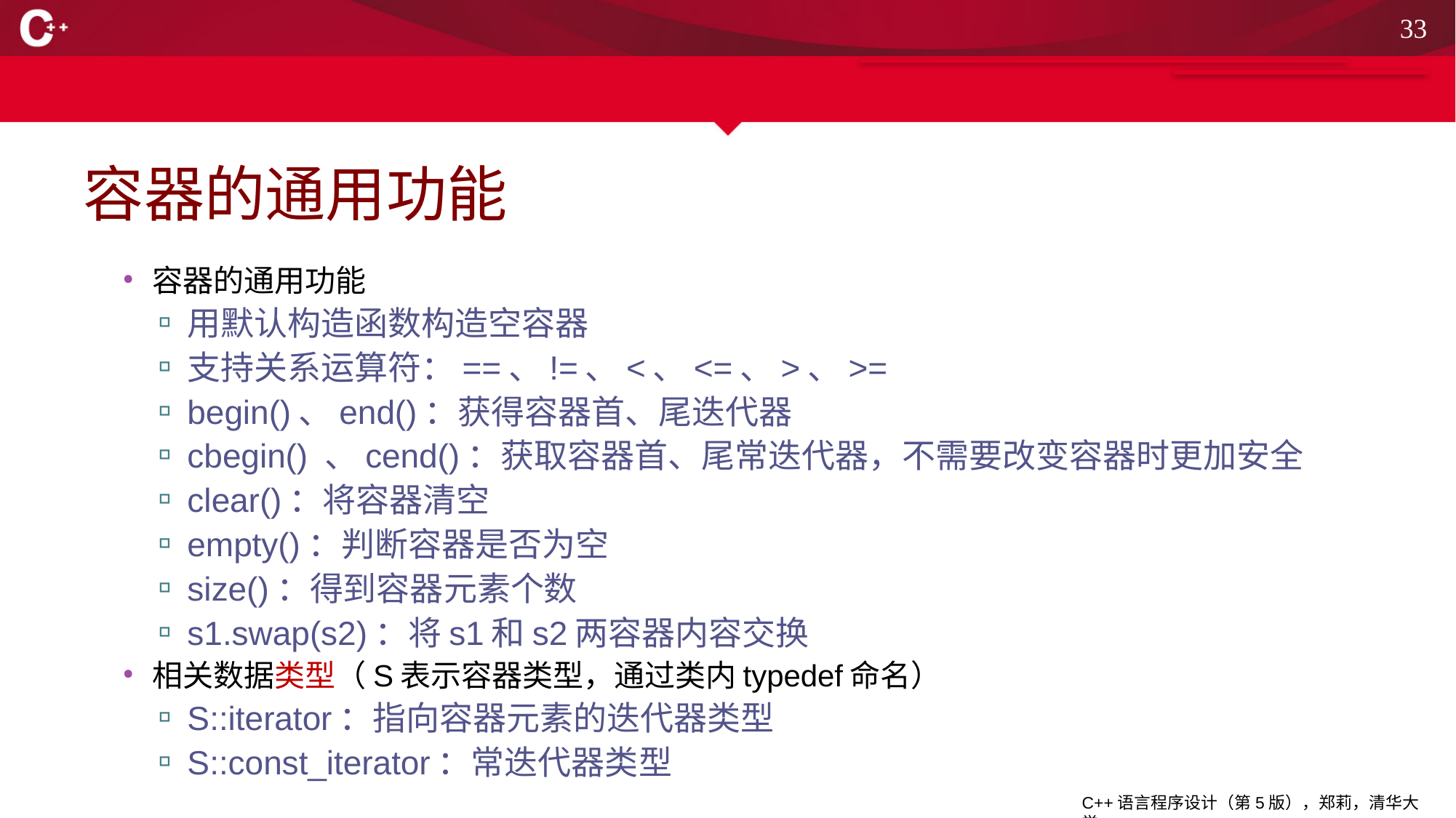

33
# 容器的通用功能
容器的通用功能
用默认构造函数构造空容器
支持关系运算符：==、!=、<、<=、>、>=
begin()、end()：获得容器首、尾迭代器
cbegin() 、cend()：获取容器首、尾常迭代器，不需要改变容器时更加安全
clear()：将容器清空
empty()：判断容器是否为空
size()：得到容器元素个数
s1.swap(s2)：将s1和s2两容器内容交换
相关数据类型（S表示容器类型，通过类内typedef命名）
S::iterator：指向容器元素的迭代器类型
S::const_iterator：常迭代器类型